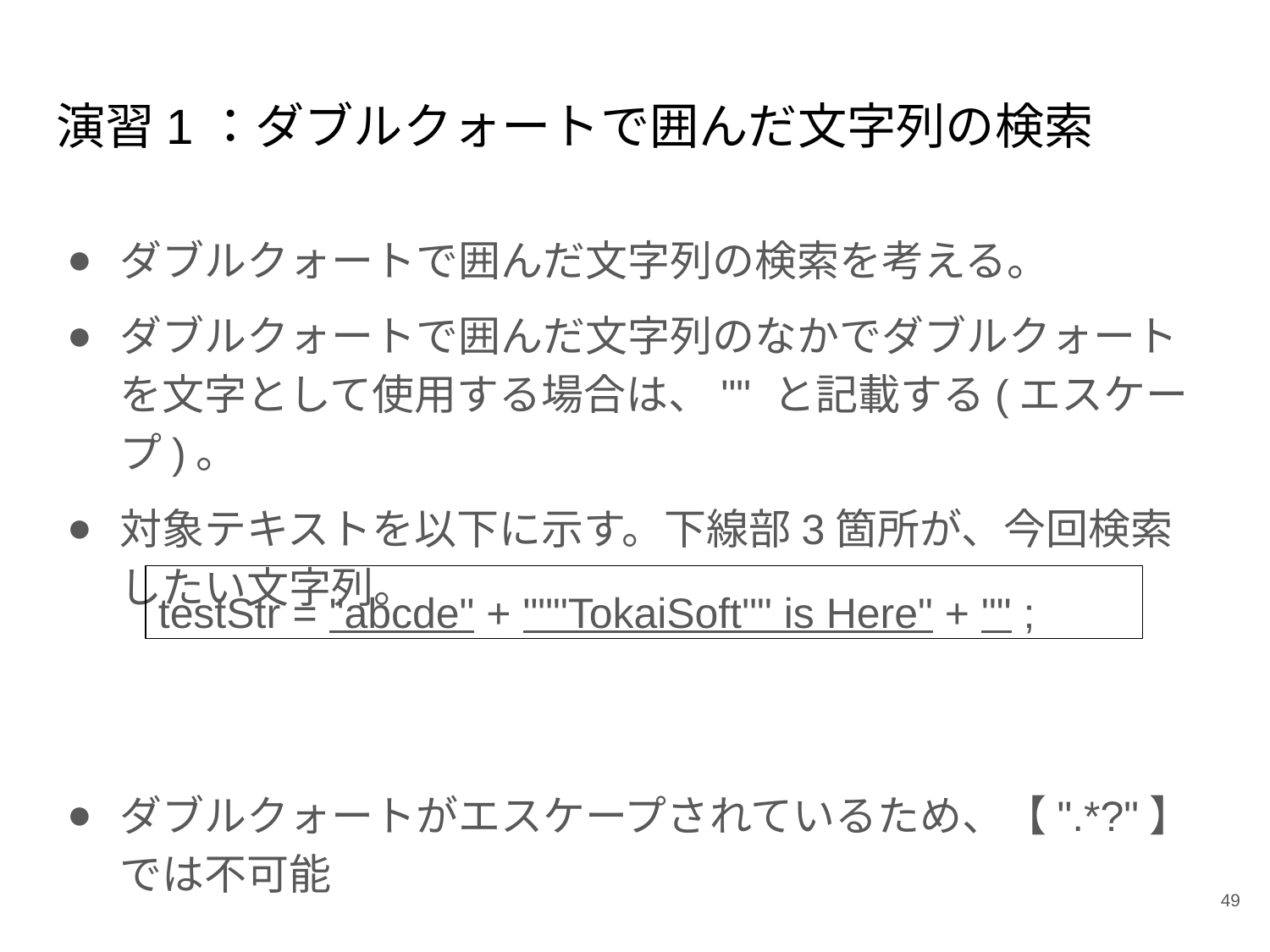

# 演習1：ダブルクォートで囲んだ文字列の検索
ダブルクォートで囲んだ文字列の検索を考える。
ダブルクォートで囲んだ文字列のなかでダブルクォートを文字として使用する場合は、"" と記載する(エスケープ)。
対象テキストを以下に示す。下線部3箇所が、今回検索したい文字列。

ダブルクォートがエスケープされているため、【".*?"】では不可能

testStr = "abcde" + """TokaiSoft"" is Here" + "" ;
49